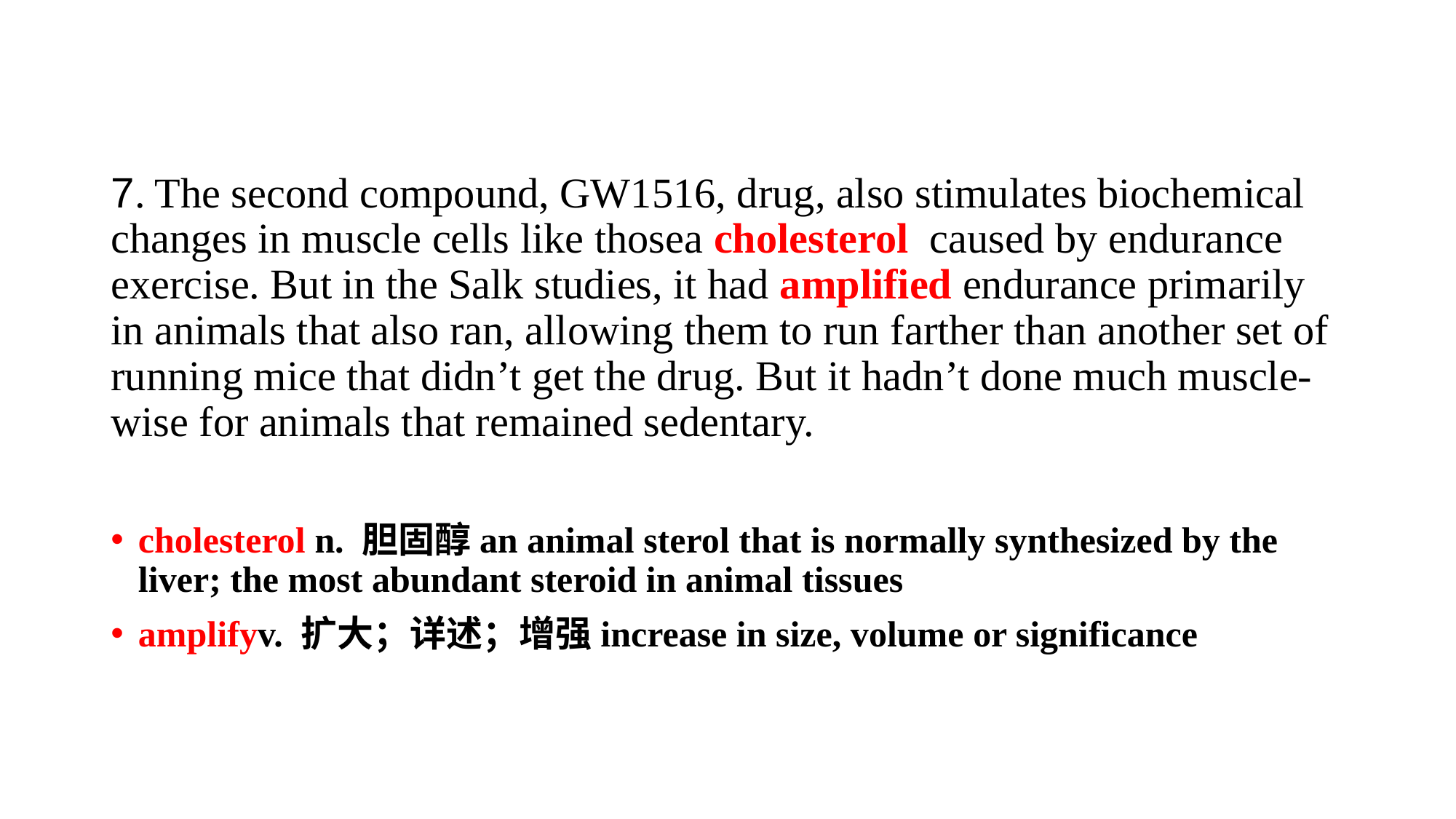

#
7. The second compound, GW1516, drug, also stimulates biochemical changes in muscle cells like thosea cholesterol  caused by endurance exercise. But in the Salk studies, it had amplified endurance primarily in animals that also ran, allowing them to run farther than another set of running mice that didn’t get the drug. But it hadn’t done much muscle-wise for animals that remained sedentary.

cholesterol n. 胆固醇an animal sterol that is normally synthesized by the liver; the most abundant steroid in animal tissues
amplifyv. 扩大；详述；增强increase in size, volume or significance